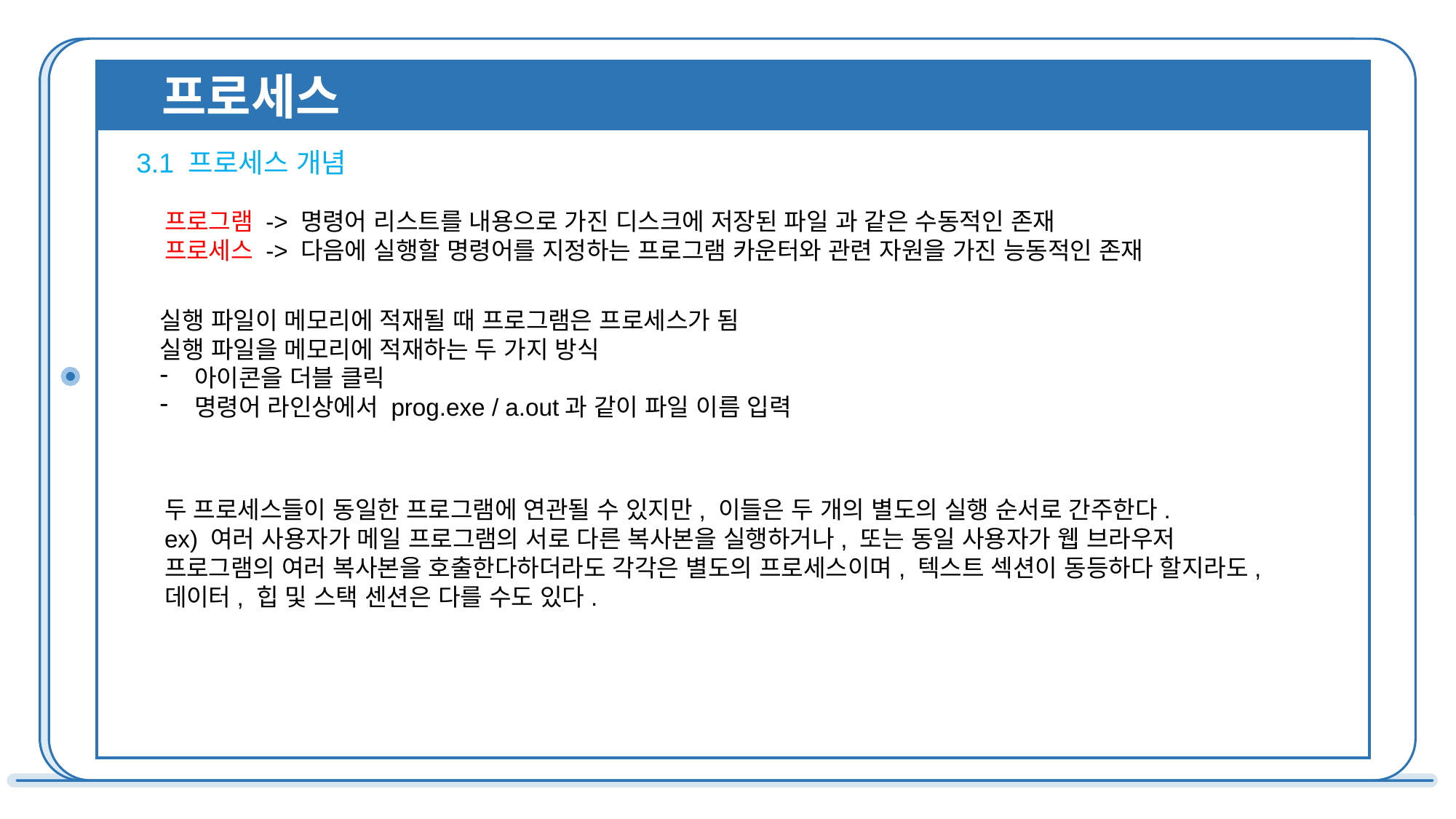

프로세스

3.1 프로세스 개념
프로그램 -> 명령어 리스트를 내용으로 가진 디스크에 저장된 파일 과 같은 수동적인 존재
프로세스 -> 다음에 실행할 명령어를 지정하는 프로그램 카운터와 관련 자원을 가진 능동적인 존재
실행 파일이 메모리에 적재될 때 프로그램은 프로세스가 됨
실행 파일을 메모리에 적재하는 두 가지 방식
아이콘을 더블 클릭
명령어 라인상에서 prog.exe / a.out과 같이 파일 이름 입력
두 프로세스들이 동일한 프로그램에 연관될 수 있지만, 이들은 두 개의 별도의 실행 순서로 간주한다.
ex) 여러 사용자가 메일 프로그램의 서로 다른 복사본을 실행하거나, 또는 동일 사용자가 웹 브라우저 프로그램의 여러 복사본을 호출한다하더라도 각각은 별도의 프로세스이며, 텍스트 섹션이 동등하다 할지라도, 데이터, 힙 및 스택 센션은 다를 수도 있다.